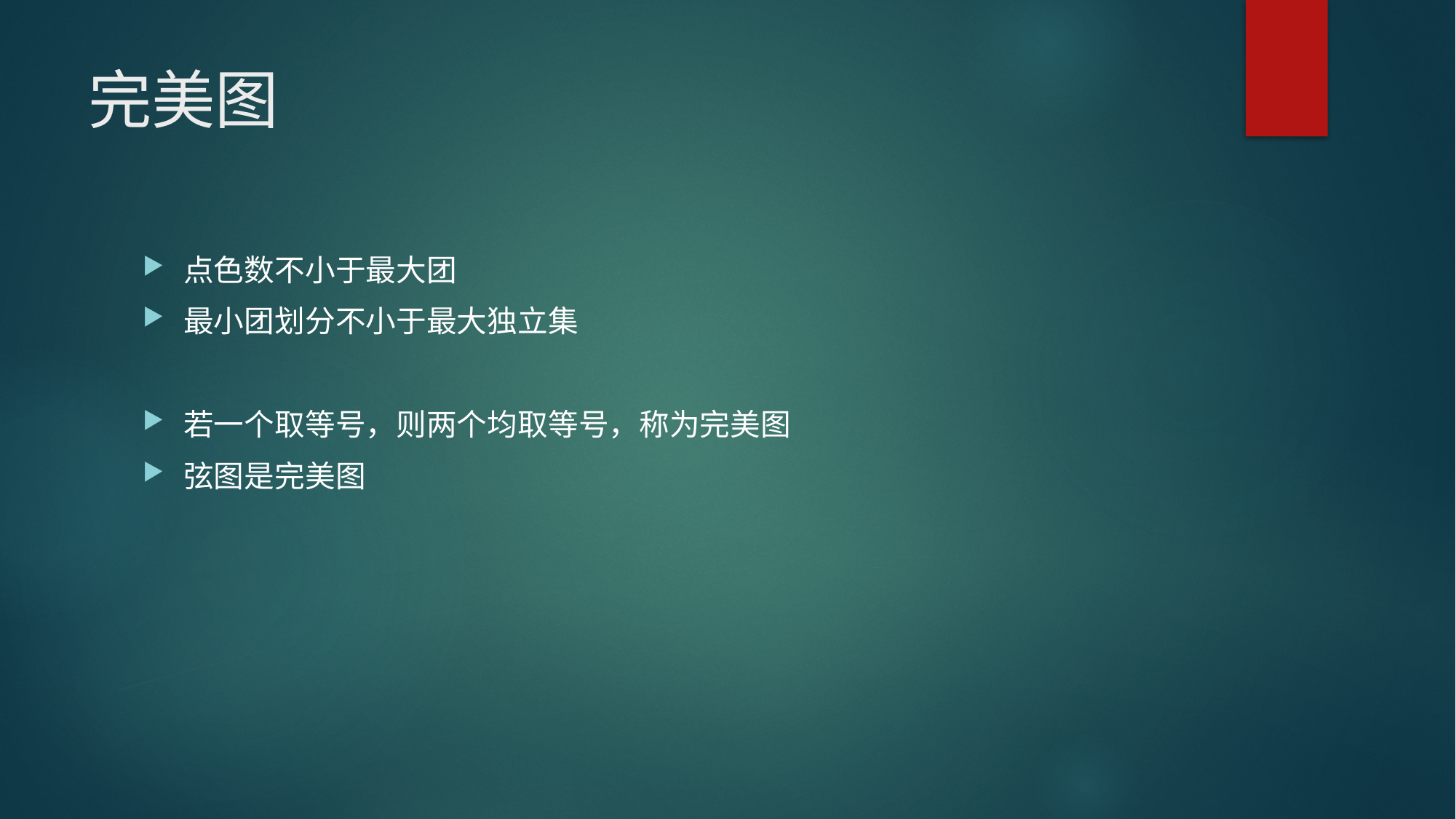

# 完美图
点色数不小于最大团
最小团划分不小于最大独立集

若一个取等号，则两个均取等号，称为完美图
弦图是完美图